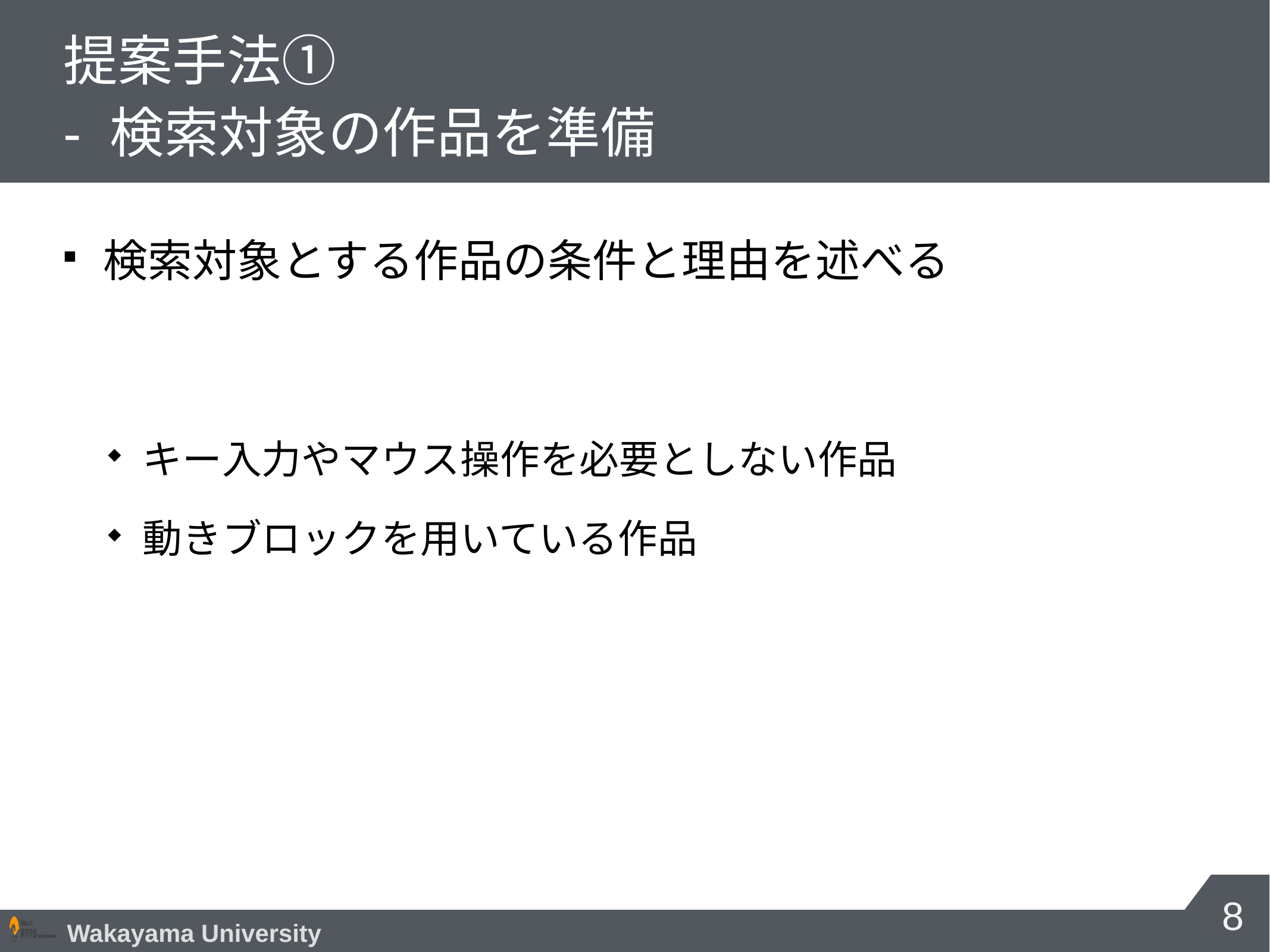

# 提案手法① - 検索対象の作品を準備
検索対象とする作品の条件と理由を述べる

キー入力やマウス操作を必要としない作品
動きブロックを用いている作品

8